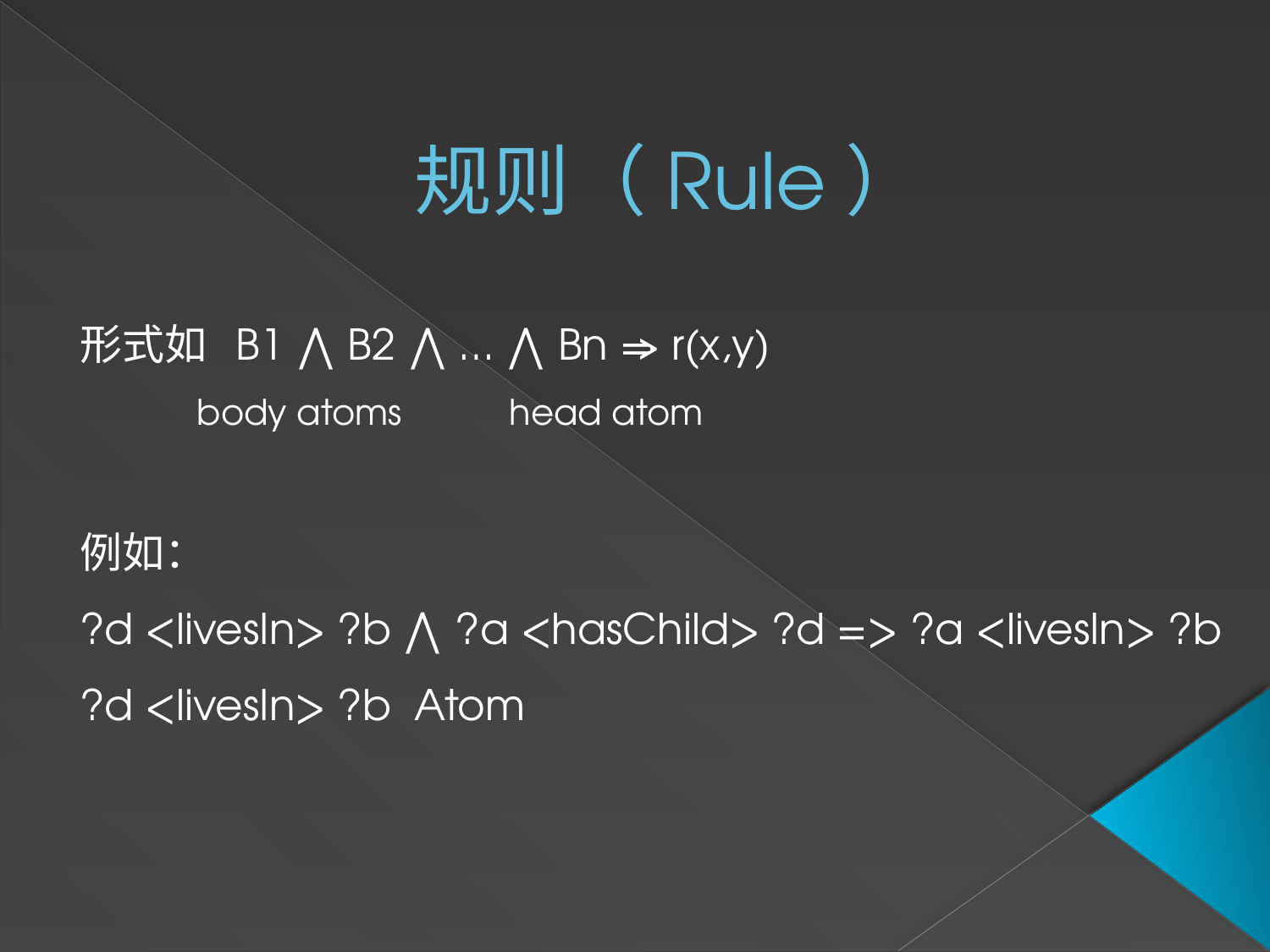

规则（Rule）
形式如  B1 ⋀ B2 ⋀ … ⋀ Bn ⇒ r(x,y)
            body atoms           head atom
例如：
?d <livesIn> ?b ⋀ ?a <hasChild> ?d => ?a <livesIn> ?b
?d <livesIn> ?b  Atom